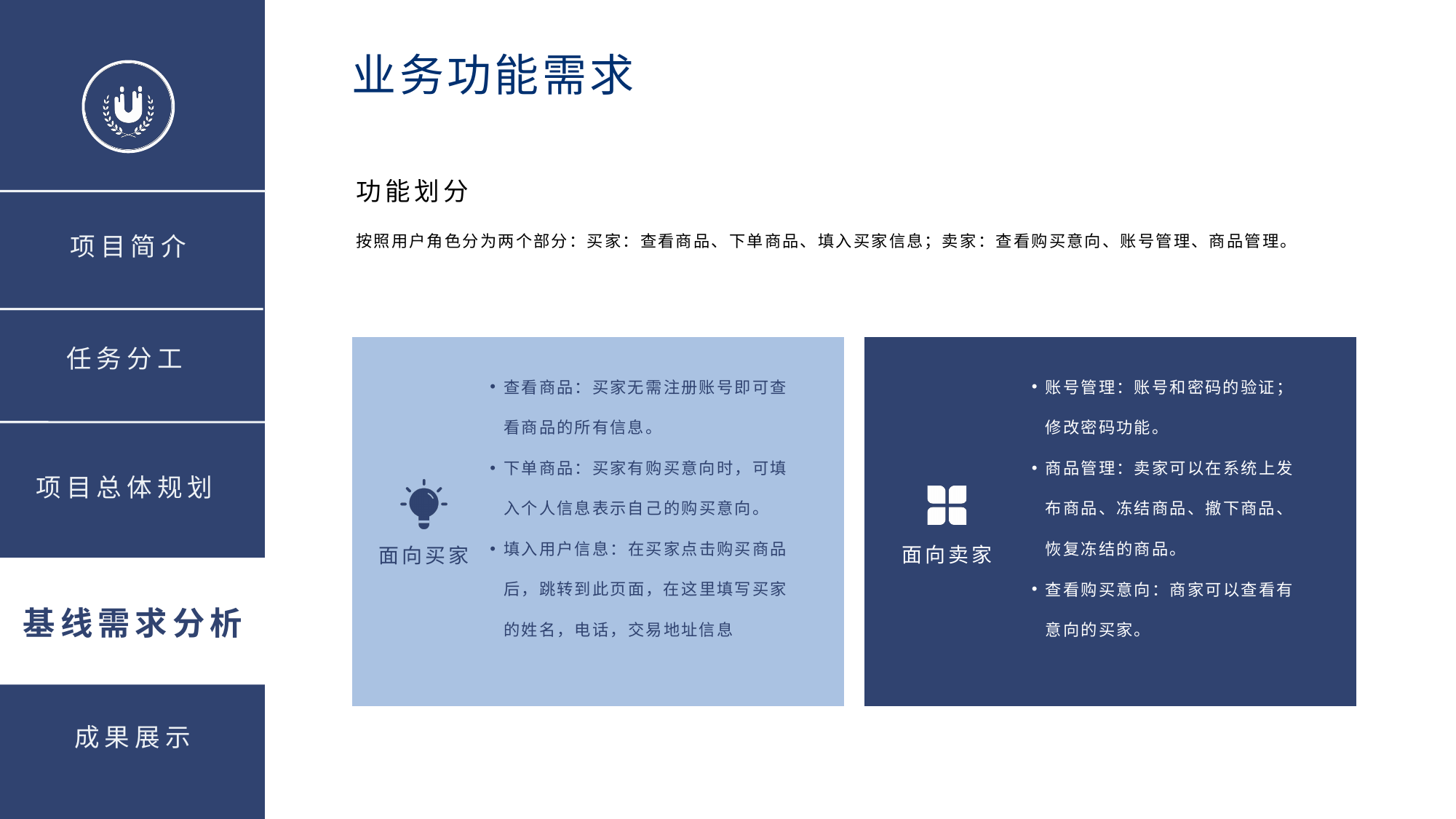

业务功能需求

功能划分

按照用户角色分为两个部分：买家：查看商品、下单商品、填入买家信息；卖家：查看购买意向、账号管理、商品管理。

项目简介

任务分工
查看商品：买家无需注册账号即可查看商品的所有信息。
下单商品：买家有购买意向时，可填入个人信息表示自己的购买意向。
填入用户信息：在买家点击购买商品后，跳转到此页面，在这里填写买家的姓名，电话，交易地址信息

账号管理：账号和密码的验证；修改密码功能。
商品管理：卖家可以在系统上发布商品、冻结商品、撤下商品、恢复冻结的商品。
查看购买意向：商家可以查看有意向的买家。

项目总体规划

面向卖家
面向买家

基线需求分析
成果展示